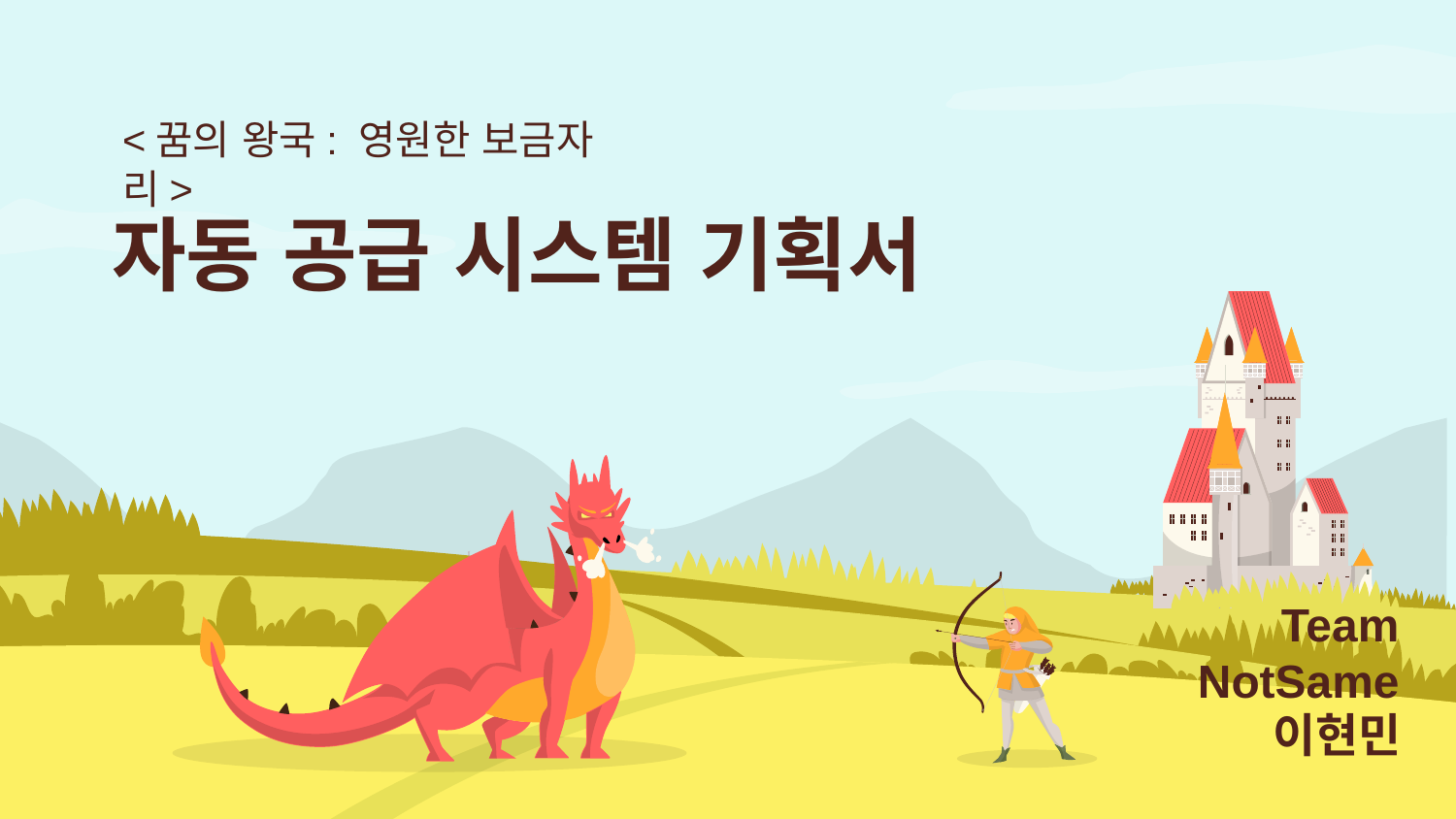

<꿈의 왕국: 영원한 보금자리>
# 자동 공급 시스템 기획서

Team NotSame
이현민